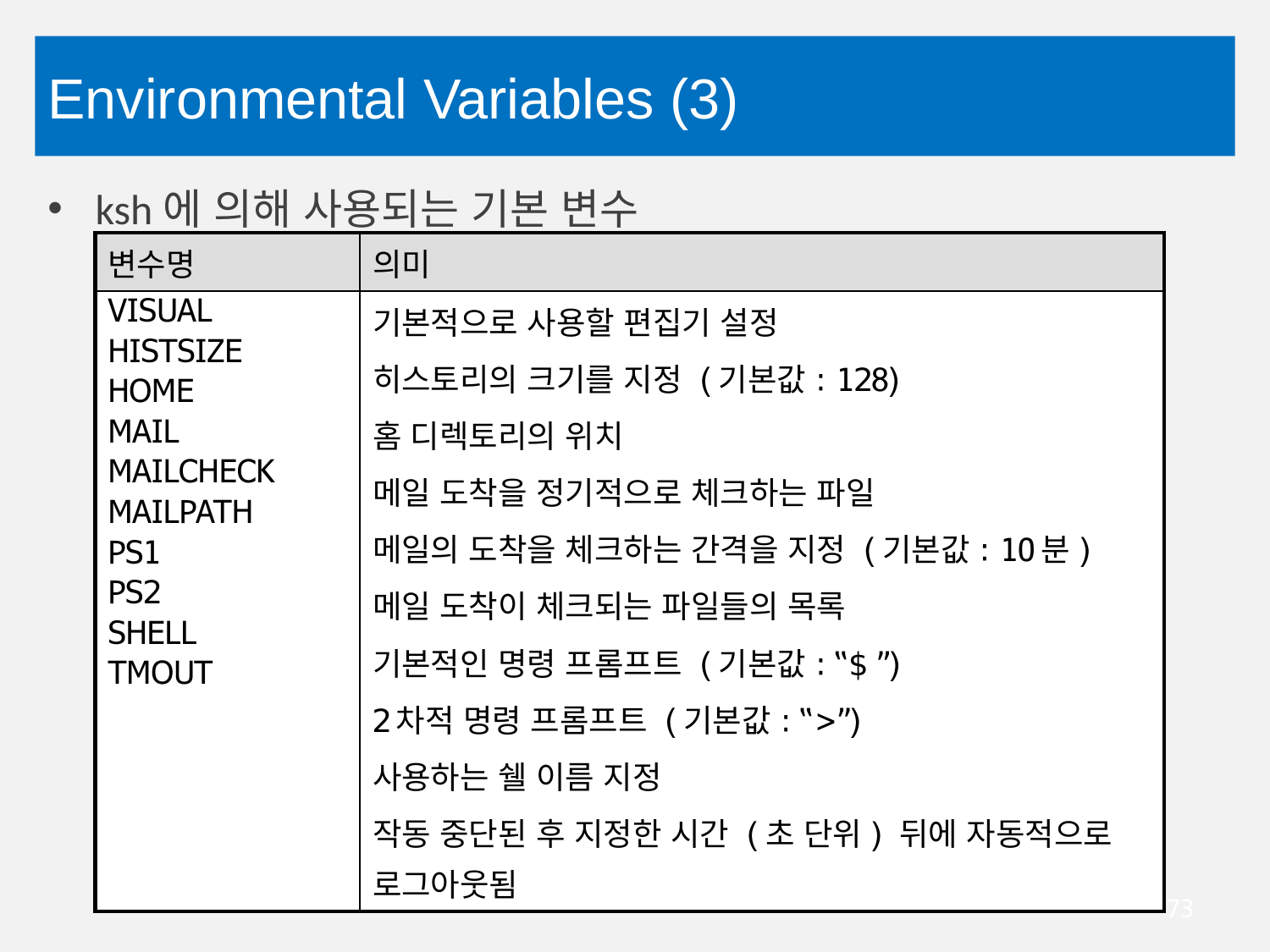

# Environmental Variables (3)
ksh에 의해 사용되는 기본 변수
| 변수명 | 의미 |
| --- | --- |
| VISUAL HISTSIZE HOME MAIL MAILCHECK MAILPATH PS1 PS2 SHELL TMOUT | 기본적으로 사용할 편집기 설정 히스토리의 크기를 지정 (기본값: 128) 홈 디렉토리의 위치 메일 도착을 정기적으로 체크하는 파일 메일의 도착을 체크하는 간격을 지정 (기본값: 10분) 메일 도착이 체크되는 파일들의 목록 기본적인 명령 프롬프트 (기본값: “$ ”) 2차적 명령 프롬프트 (기본값: “>”) 사용하는 쉘 이름 지정 작동 중단된 후 지정한 시간 (초 단위) 뒤에 자동적으로 로그아웃됨 |
73